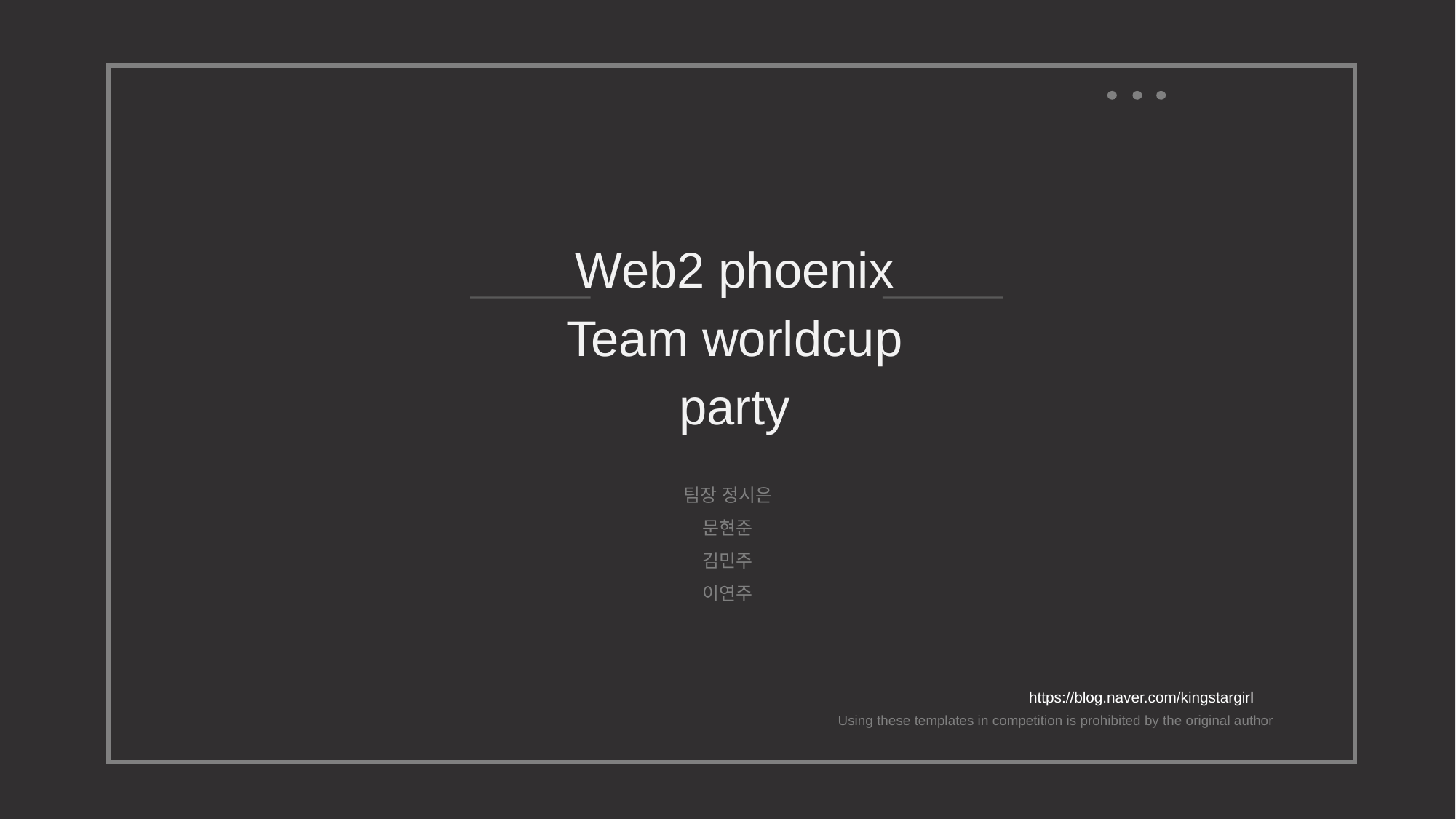

Web2 phoenix Team worldcup party
팀장 정시은
문현준
김민주
이연주
https://blog.naver.com/kingstargirl
Using these templates in competition is prohibited by the original author